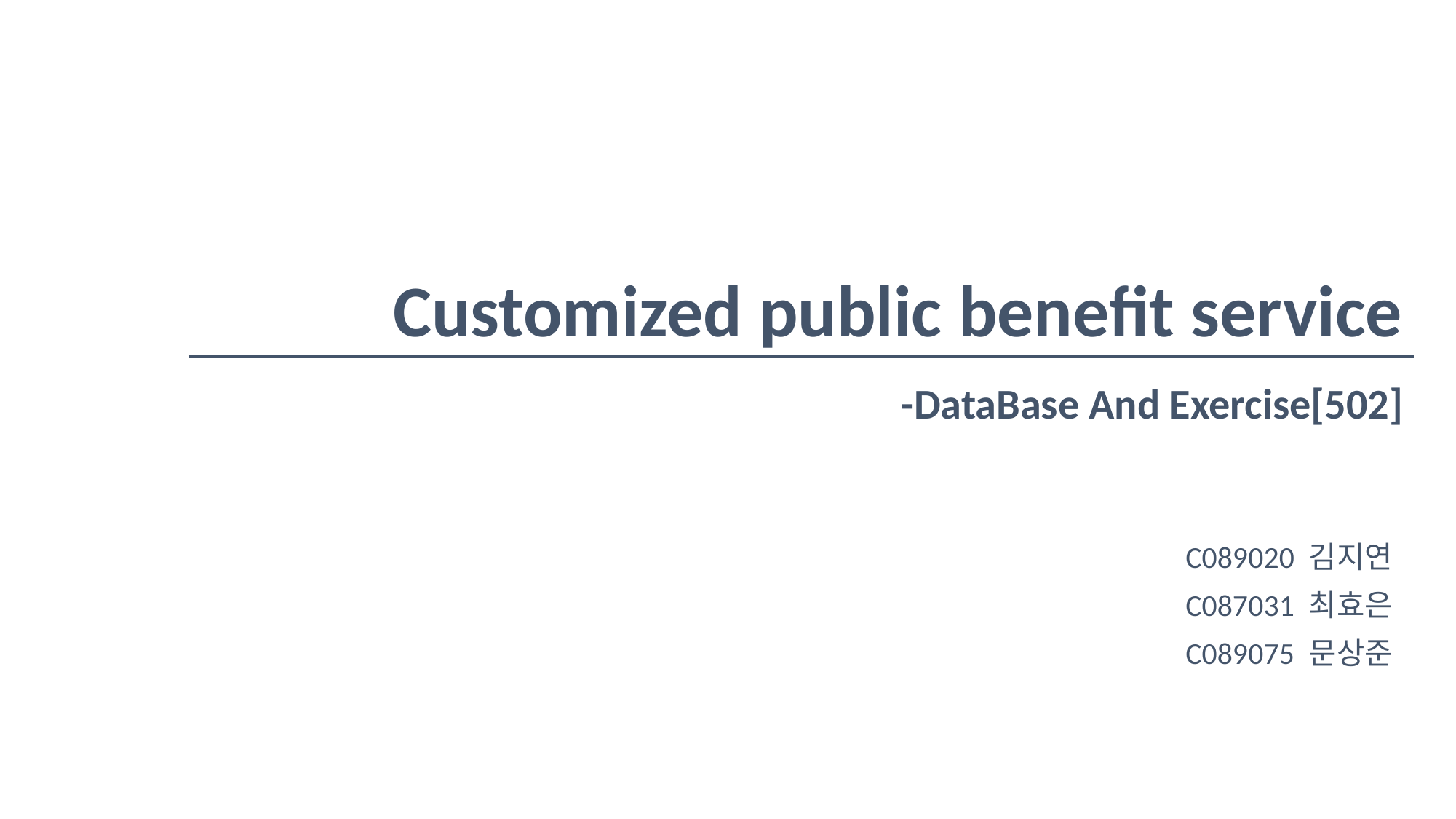

# Customized public benefit service -DataBase And Exercise[502]
C089020 김지연
C087031 최효은
C089075 문상준